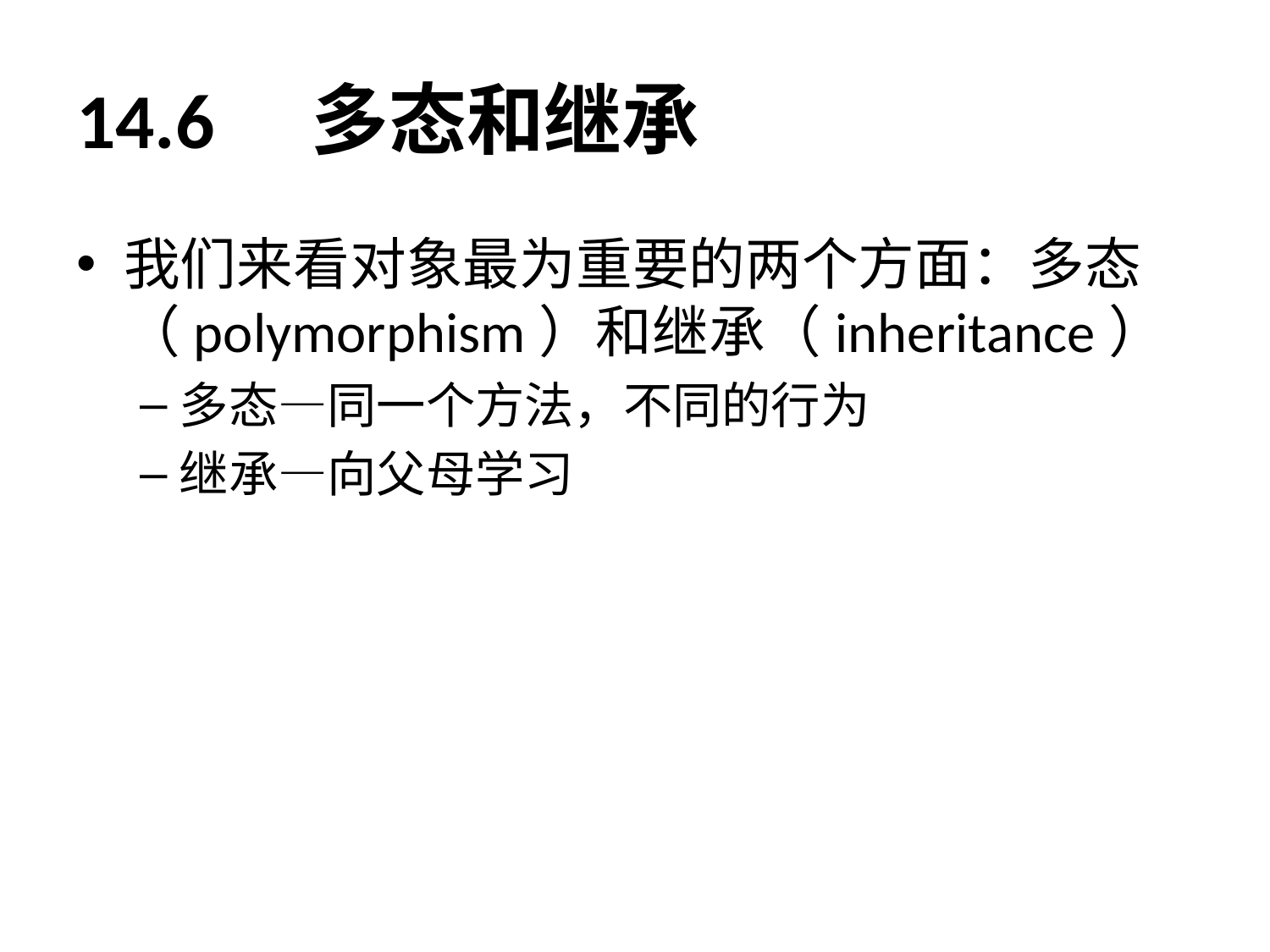

# 14.6　多态和继承
我们来看对象最为重要的两个方面：多态（polymorphism）和继承（inheritance）
多态—同一个方法，不同的行为
继承—向父母学习